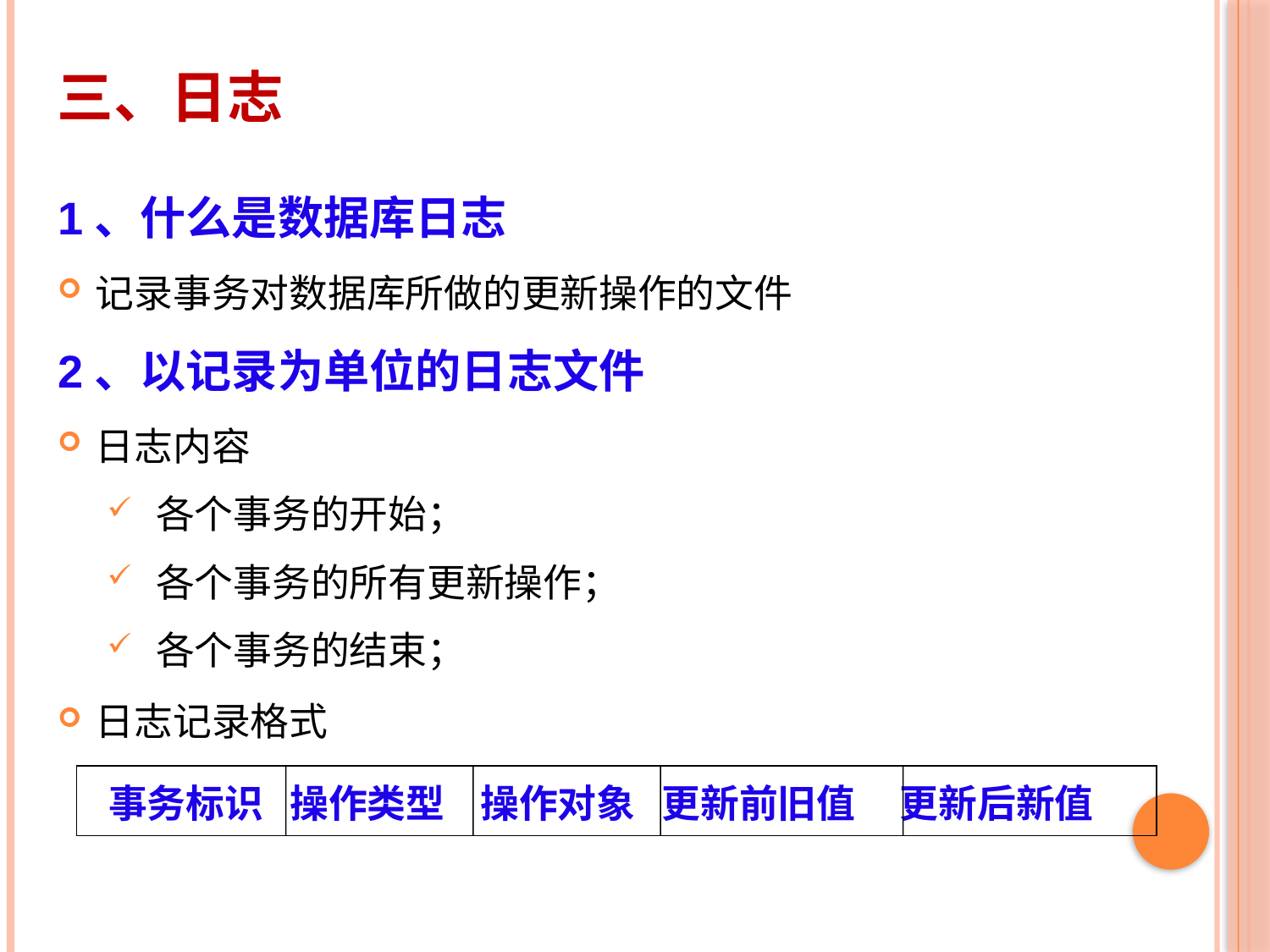

# 三、日志
1、什么是数据库日志
记录事务对数据库所做的更新操作的文件
2、以记录为单位的日志文件
日志内容
各个事务的开始；
各个事务的所有更新操作；
各个事务的结束；
日志记录格式
事务标识   操作类型    操作对象   更新前旧值     更新后新值